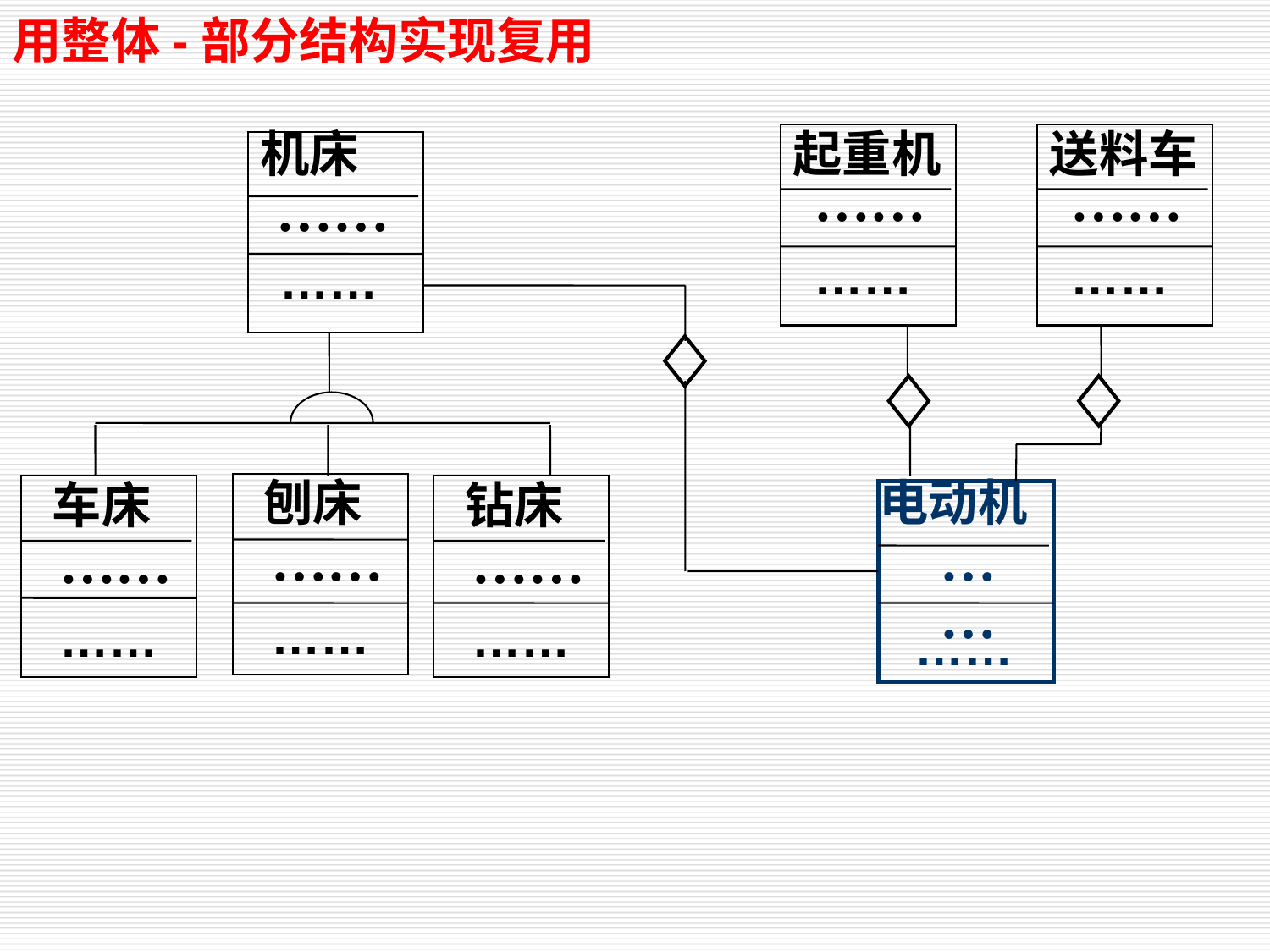

用整体-部分结构实现复用
机床
起重机
送料车

……
……
……

……
……
……

刨床
电动机
车床
钻床

……
……
……
……

……
……
……

……